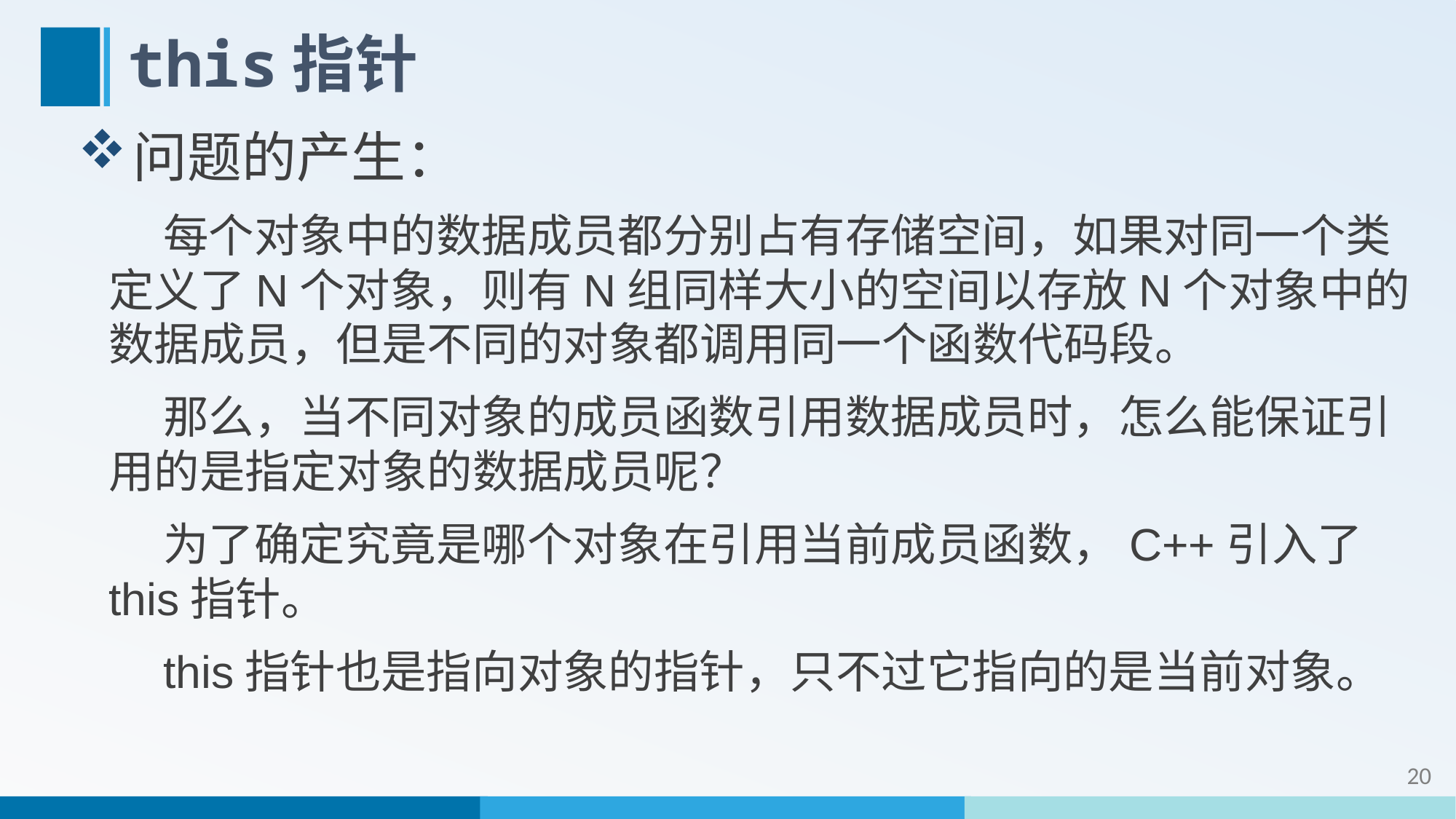

# this指针
问题的产生：
每个对象中的数据成员都分别占有存储空间，如果对同一个类定义了N个对象，则有N组同样大小的空间以存放N个对象中的数据成员，但是不同的对象都调用同一个函数代码段。
那么，当不同对象的成员函数引用数据成员时，怎么能保证引用的是指定对象的数据成员呢？
为了确定究竟是哪个对象在引用当前成员函数，C++引入了this指针。
this指针也是指向对象的指针，只不过它指向的是当前对象。